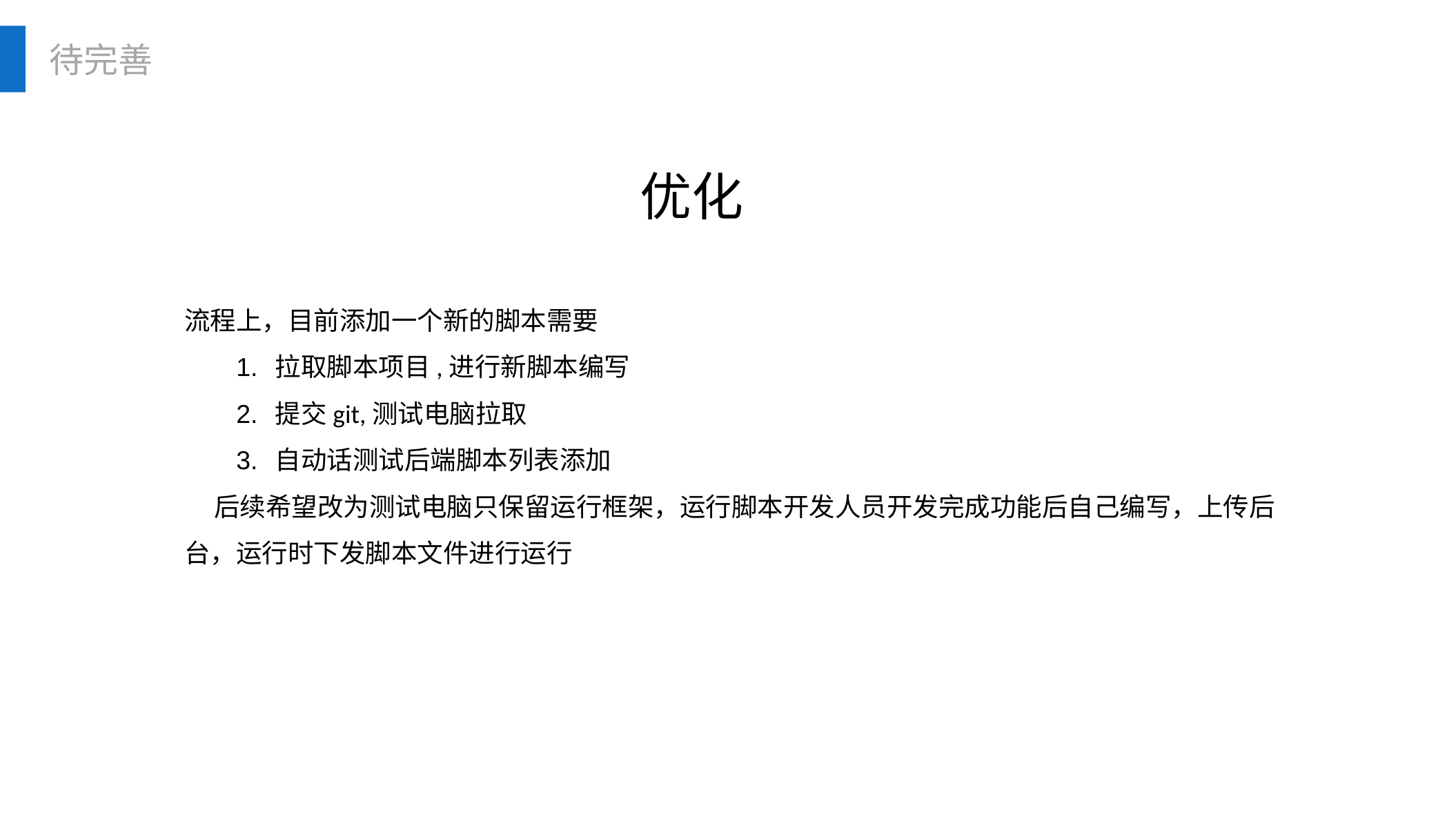

待完善
优化
流程上，目前添加一个新的脚本需要
拉取脚本项目,进行新脚本编写
提交git,测试电脑拉取
自动话测试后端脚本列表添加
    后续希望改为测试电脑只保留运行框架，运行脚本开发人员开发完成功能后自己编写，上传后台，运行时下发脚本文件进行运行